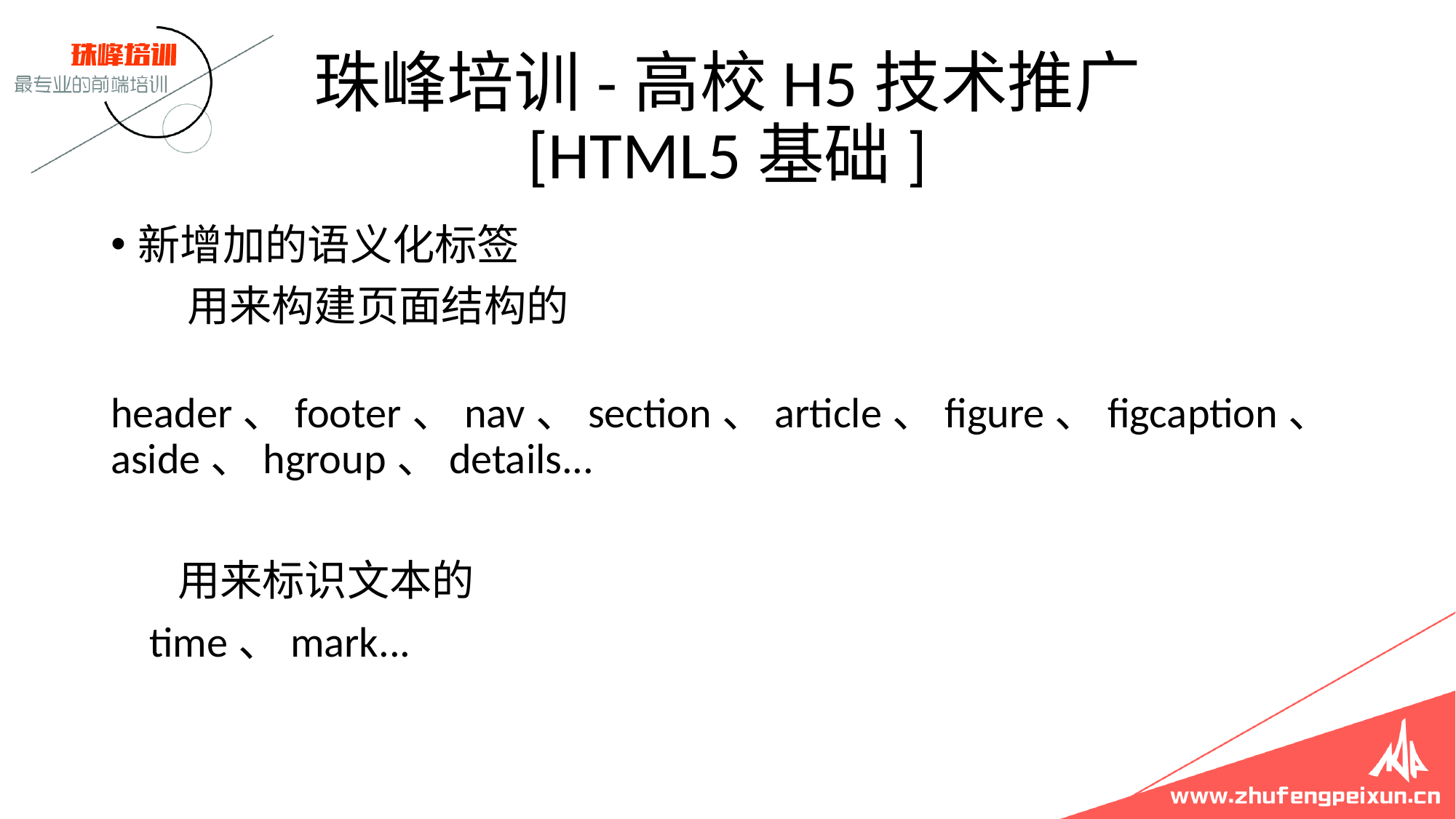

# 珠峰培训-高校H5技术推广 [HTML5基础]
新增加的语义化标签
       用来构建页面结构的
       header、footer、nav、section、article、figure、figcaption、aside、hgroup、details...

      用来标识文本的
    time、mark...